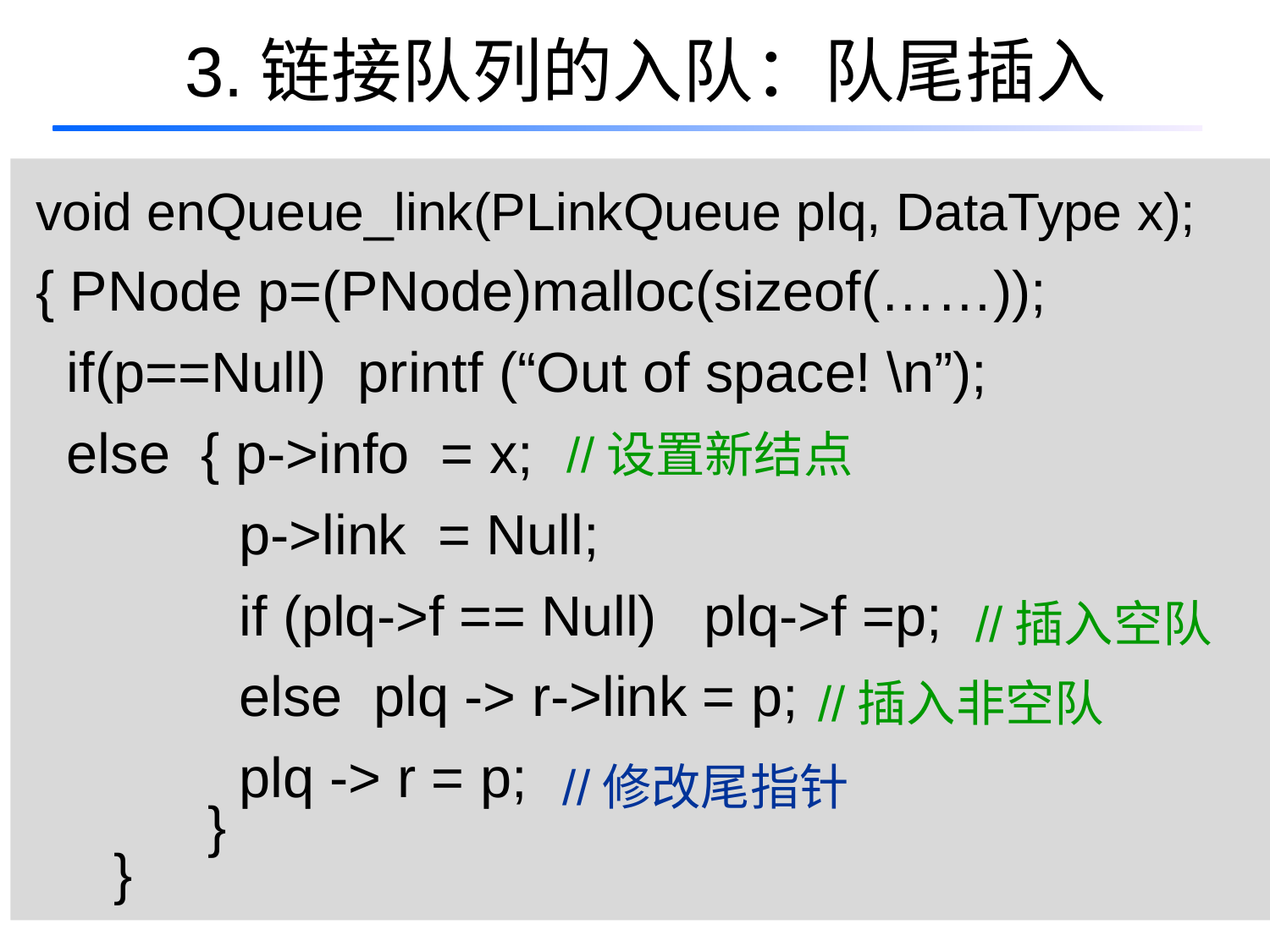

# 3.链接队列的入队：队尾插入

void enQueue_link(PLinkQueue plq, DataType x);
{ PNode p=(PNode)malloc(sizeof(……));
  if(p==Null)  printf (“Out of space! \n”);
  else  { p->info  = x;
             p->link  = Null;
             if (plq->f == Null)   plq->f =p;
             else  plq -> r->link = p;
             plq -> r = p;
           }
     }
//设置新结点
//插入空队
//插入非空队
//修改尾指针